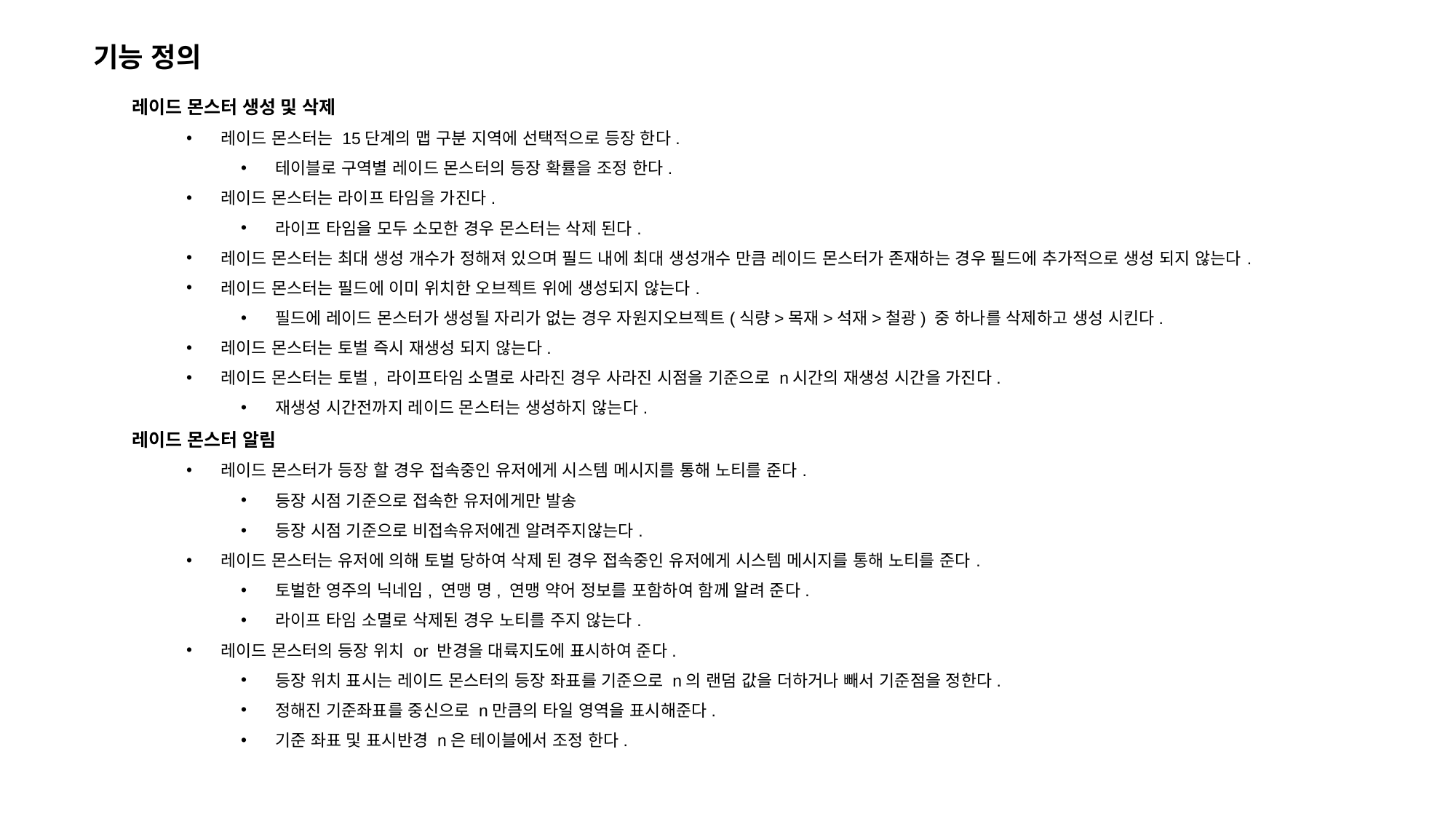

기능 정의
레이드 몬스터 생성 및 삭제
레이드 몬스터는 15단계의 맵 구분 지역에 선택적으로 등장 한다.
테이블로 구역별 레이드 몬스터의 등장 확률을 조정 한다.
레이드 몬스터는 라이프 타임을 가진다.
라이프 타임을 모두 소모한 경우 몬스터는 삭제 된다.
레이드 몬스터는 최대 생성 개수가 정해져 있으며 필드 내에 최대 생성개수 만큼 레이드 몬스터가 존재하는 경우 필드에 추가적으로 생성 되지 않는다.
레이드 몬스터는 필드에 이미 위치한 오브젝트 위에 생성되지 않는다.
필드에 레이드 몬스터가 생성될 자리가 없는 경우 자원지오브젝트(식량>목재>석재>철광) 중 하나를 삭제하고 생성 시킨다.
레이드 몬스터는 토벌 즉시 재생성 되지 않는다.
레이드 몬스터는 토벌, 라이프타임 소멸로 사라진 경우 사라진 시점을 기준으로 n시간의 재생성 시간을 가진다.
재생성 시간전까지 레이드 몬스터는 생성하지 않는다.
레이드 몬스터 알림
레이드 몬스터가 등장 할 경우 접속중인 유저에게 시스템 메시지를 통해 노티를 준다.
등장 시점 기준으로 접속한 유저에게만 발송
등장 시점 기준으로 비접속유저에겐 알려주지않는다.
레이드 몬스터는 유저에 의해 토벌 당하여 삭제 된 경우 접속중인 유저에게 시스템 메시지를 통해 노티를 준다.
토벌한 영주의 닉네임, 연맹 명, 연맹 약어 정보를 포함하여 함께 알려 준다.
라이프 타임 소멸로 삭제된 경우 노티를 주지 않는다.
레이드 몬스터의 등장 위치 or 반경을 대륙지도에 표시하여 준다.
등장 위치 표시는 레이드 몬스터의 등장 좌표를 기준으로 n의 랜덤 값을 더하거나 빼서 기준점을 정한다.
정해진 기준좌표를 중신으로 n만큼의 타일 영역을 표시해준다.
기준 좌표 및 표시반경 n은 테이블에서 조정 한다.